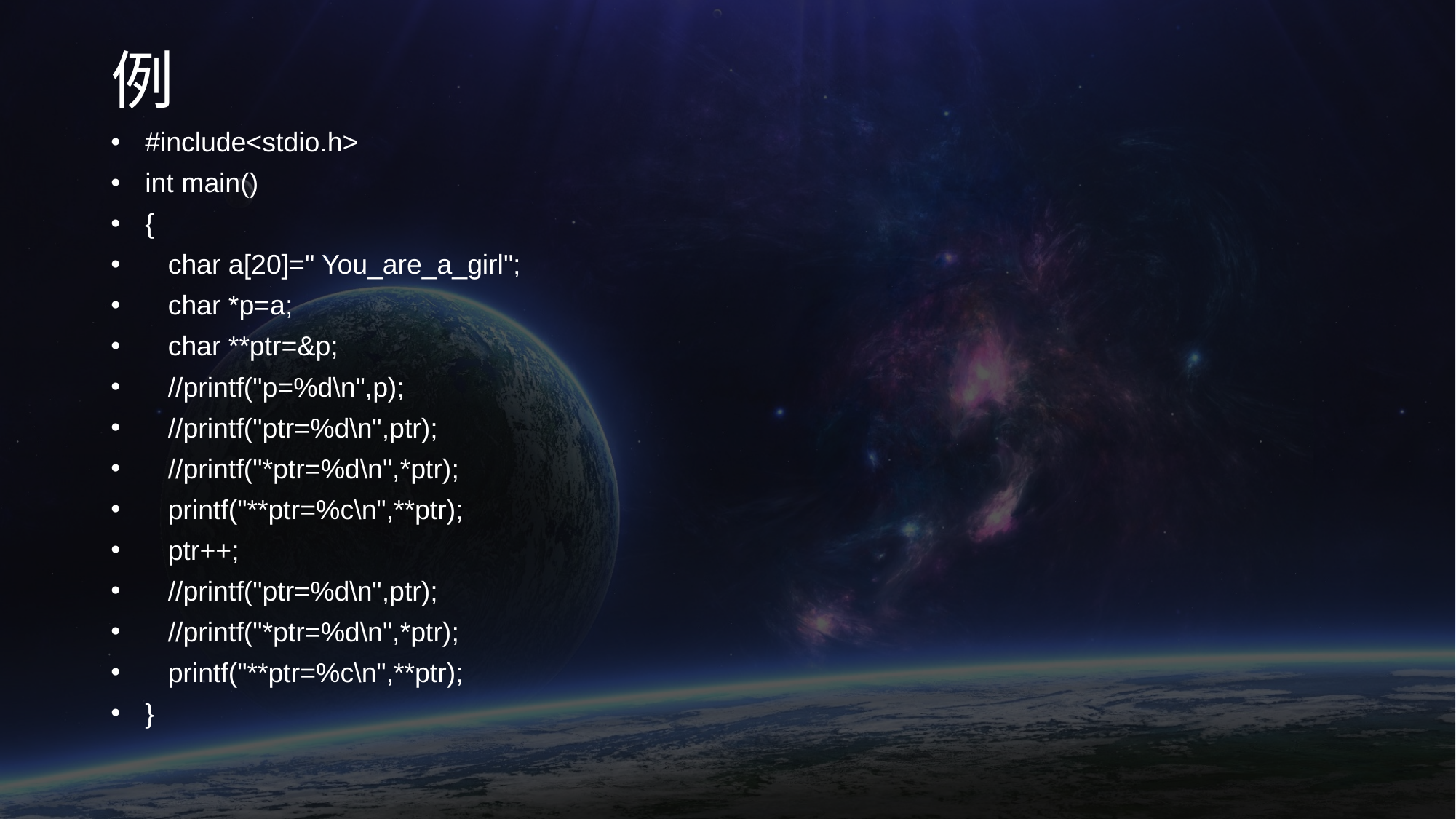

# 例
#include<stdio.h>
int main()
{
   char a[20]=" You_are_a_girl";
   char *p=a;
   char **ptr=&p;
   //printf("p=%d\n",p);
   //printf("ptr=%d\n",ptr);
   //printf("*ptr=%d\n",*ptr);
   printf("**ptr=%c\n",**ptr);
   ptr++;
   //printf("ptr=%d\n",ptr);
   //printf("*ptr=%d\n",*ptr);
   printf("**ptr=%c\n",**ptr);
}